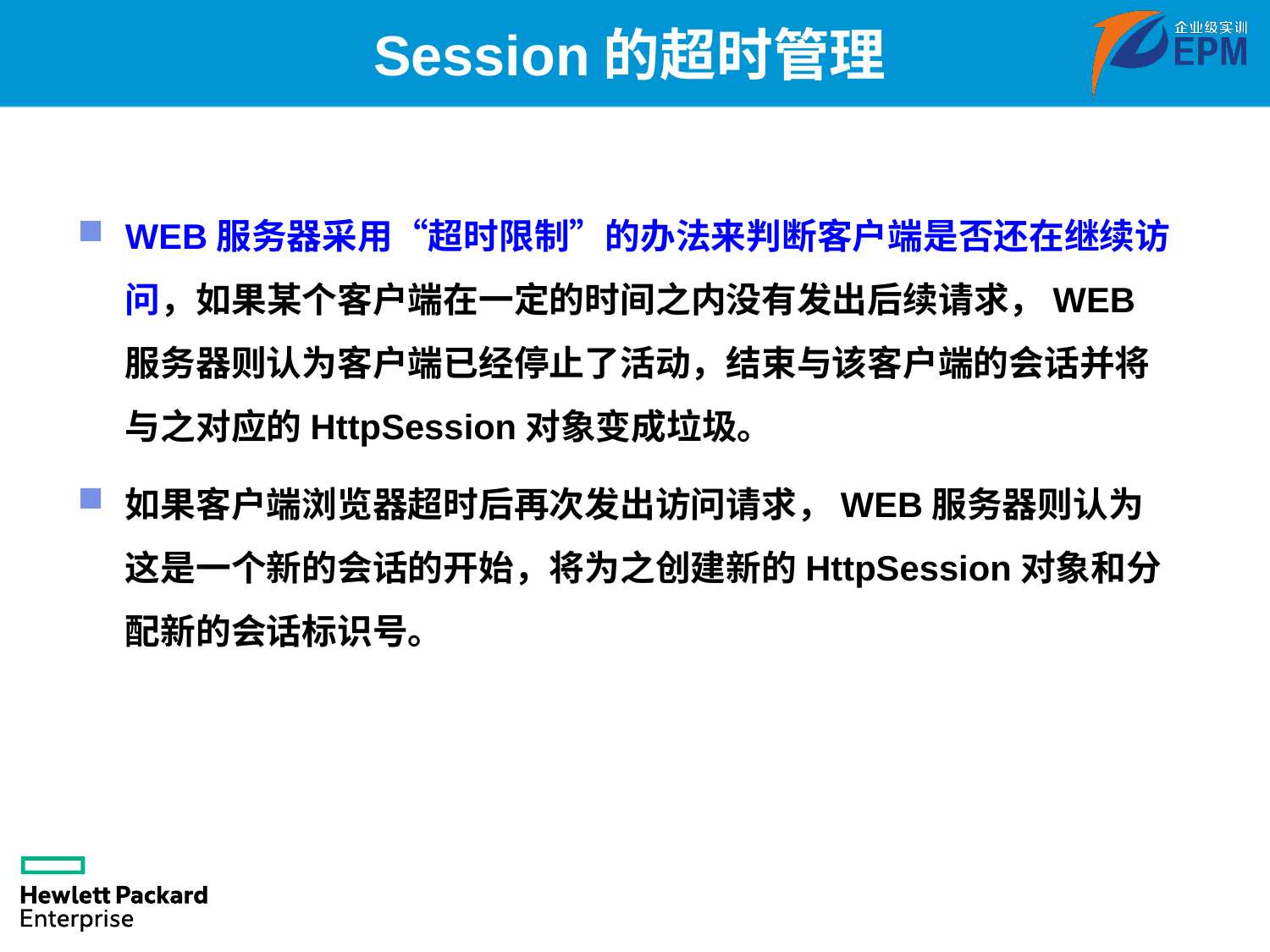

# Session的超时管理
WEB服务器采用“超时限制”的办法来判断客户端是否还在继续访问，如果某个客户端在一定的时间之内没有发出后续请求，WEB服务器则认为客户端已经停止了活动，结束与该客户端的会话并将与之对应的HttpSession对象变成垃圾。
如果客户端浏览器超时后再次发出访问请求，WEB服务器则认为这是一个新的会话的开始，将为之创建新的HttpSession对象和分配新的会话标识号。